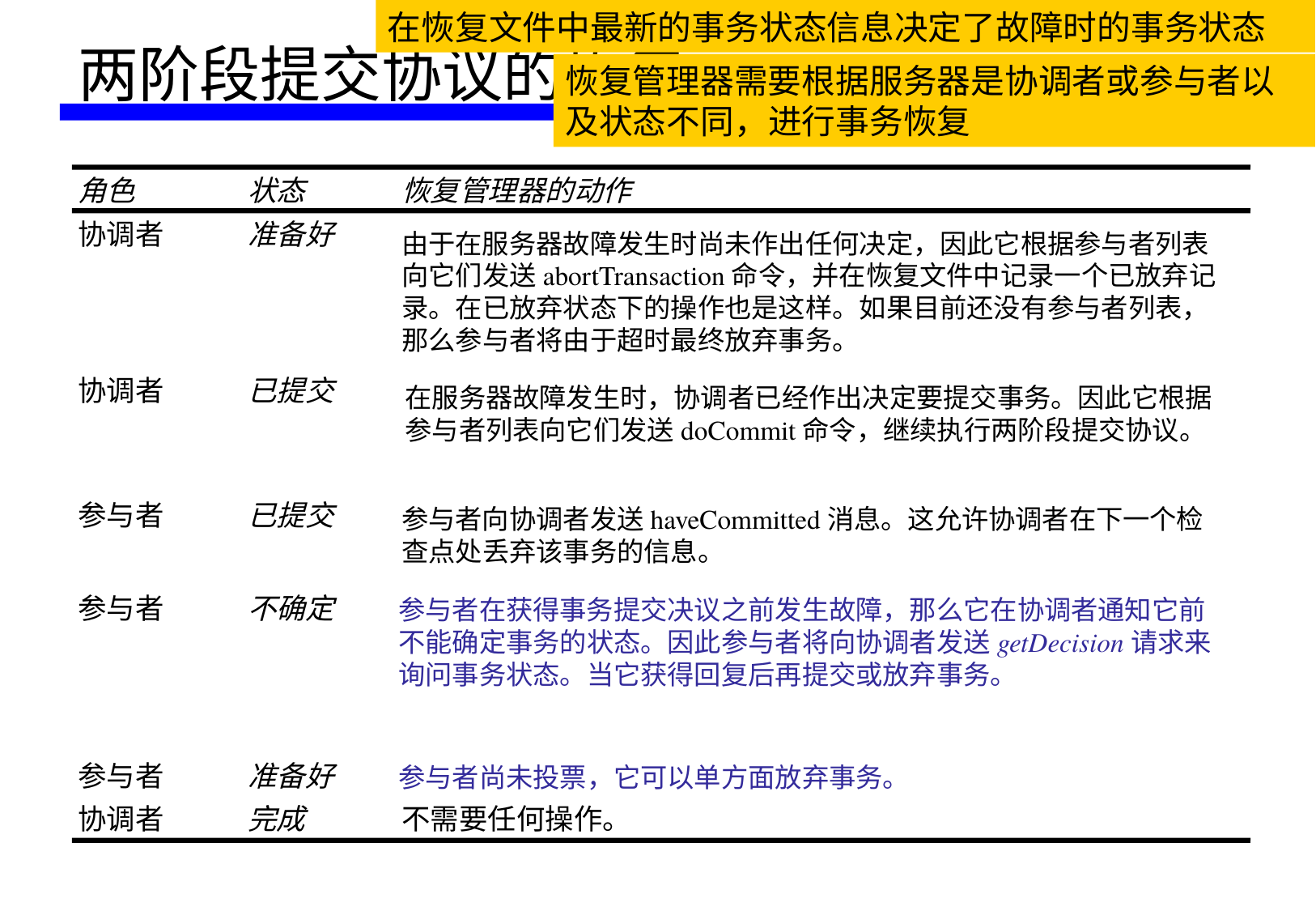

# 两阶段提交协议的恢复
在恢复文件中最新的事务状态信息决定了故障时的事务状态
恢复管理器需要根据服务器是协调者或参与者以及状态不同，进行事务恢复

角色
状态
恢复管理器的动作

协调者
准备好

协调者
已提交

参与者
已提交

参与者
不确定

参与者
准备好

协调者
完成

不需要任何操作。

由于在服务器故障发生时尚未作出任何决定，因此它根据参与者列表向它们发送abortTransaction命令，并在恢复文件中记录一个已放弃记录。在已放弃状态下的操作也是这样。如果目前还没有参与者列表，那么参与者将由于超时最终放弃事务。
在服务器故障发生时，协调者已经作出决定要提交事务。因此它根据参与者列表向它们发送doCommit命令，继续执行两阶段提交协议。
参与者向协调者发送haveCommitted消息。这允许协调者在下一个检查点处丢弃该事务的信息。

参与者在获得事务提交决议之前发生故障，那么它在协调者通知它前不能确定事务的状态。因此参与者将向协调者发送getDecision请求来询问事务状态。当它获得回复后再提交或放弃事务。
参与者尚未投票，它可以单方面放弃事务。